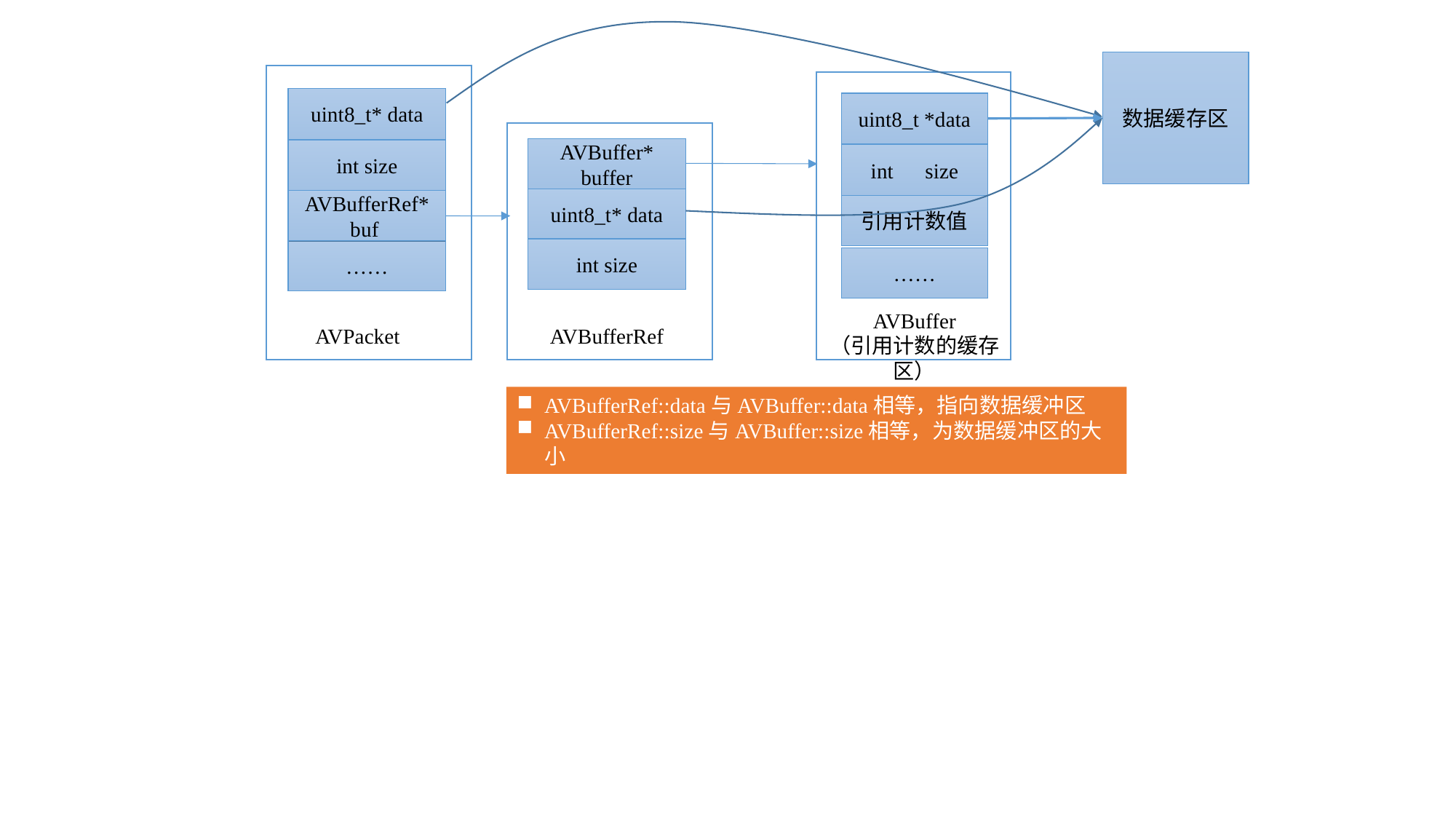

数据缓存区

uint8_t* data
uint8_t *data

AVBuffer* buffer
int size
int      size
uint8_t* data
AVBufferRef* buf
引用计数值
int size
……
……
AVBuffer
（引用计数的缓存区）
AVPacket
AVBufferRef
AVBufferRef::data与AVBuffer::data相等，指向数据缓冲区
AVBufferRef::size与AVBuffer::size相等，为数据缓冲区的大小